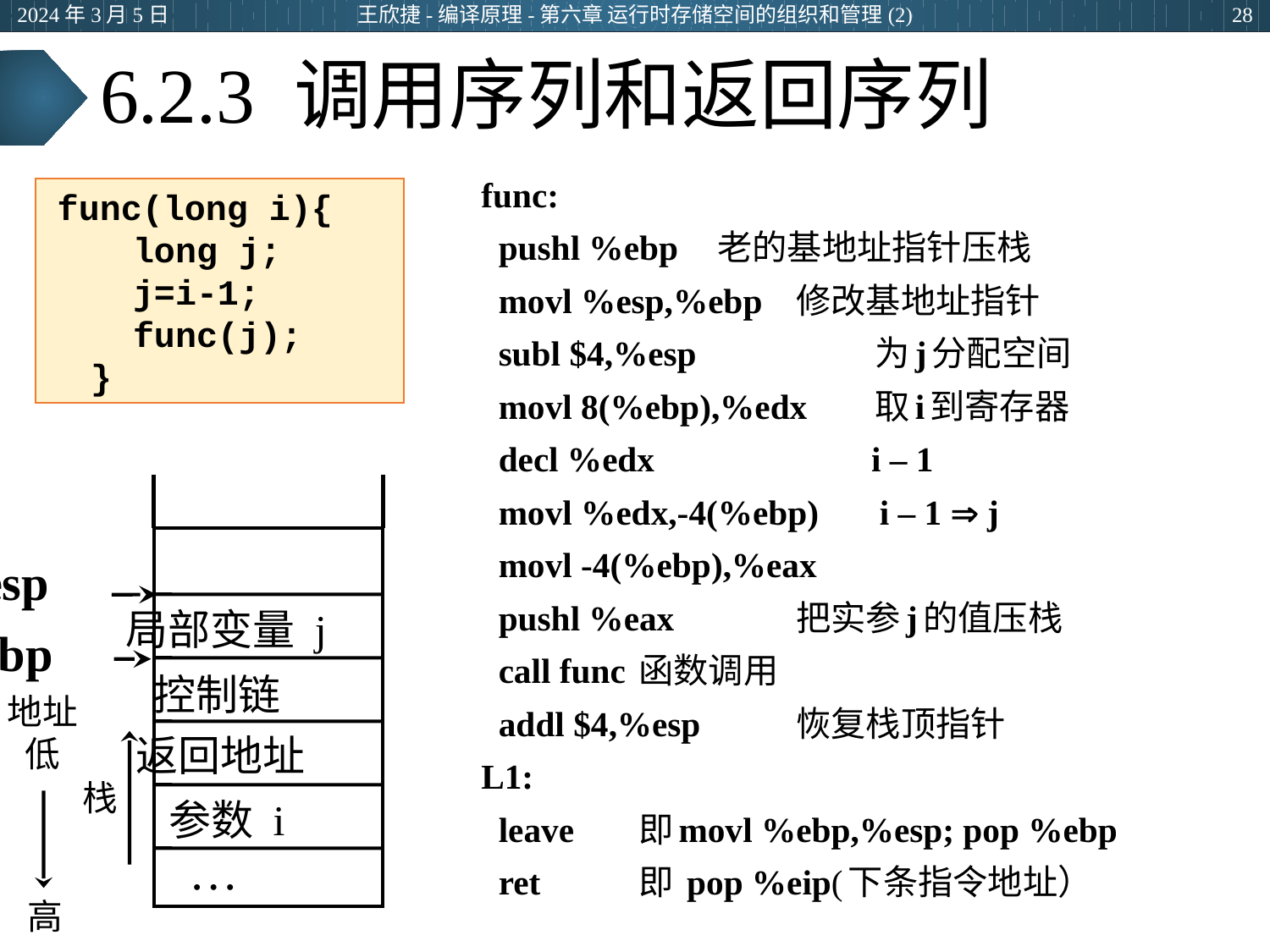

王欣捷-编译原理-第六章 运行时存储空间的组织和管理(2)
2024年3月5日
28
# 6.2.3 调用序列和返回序列
func:
  pushl %ebp  		老的基地址指针压栈
  movl %esp,%ebp	修改基地址指针
  subl $4,%esp              	为j分配空间
  movl 8(%ebp),%edx  	取i到寄存器
  decl %edx                         i – 1
  movl %edx,-4(%ebp)       i – 1 ⇒ j
  movl -4(%ebp),%eax
  pushl %eax 	  	把实参j的值压栈
  call func		函数调用
  addl $4,%esp           	恢复栈顶指针
L1:
  leave  		即movl %ebp,%esp; pop %ebp
  ret      		即 pop %eip(下条指令地址）

 func(long i){
    long j;
    j=i-1;
    func(j);
  }

esp

局部变量 j
ebp

控制链
地址
低

返回地址

栈

参数 i

…

高